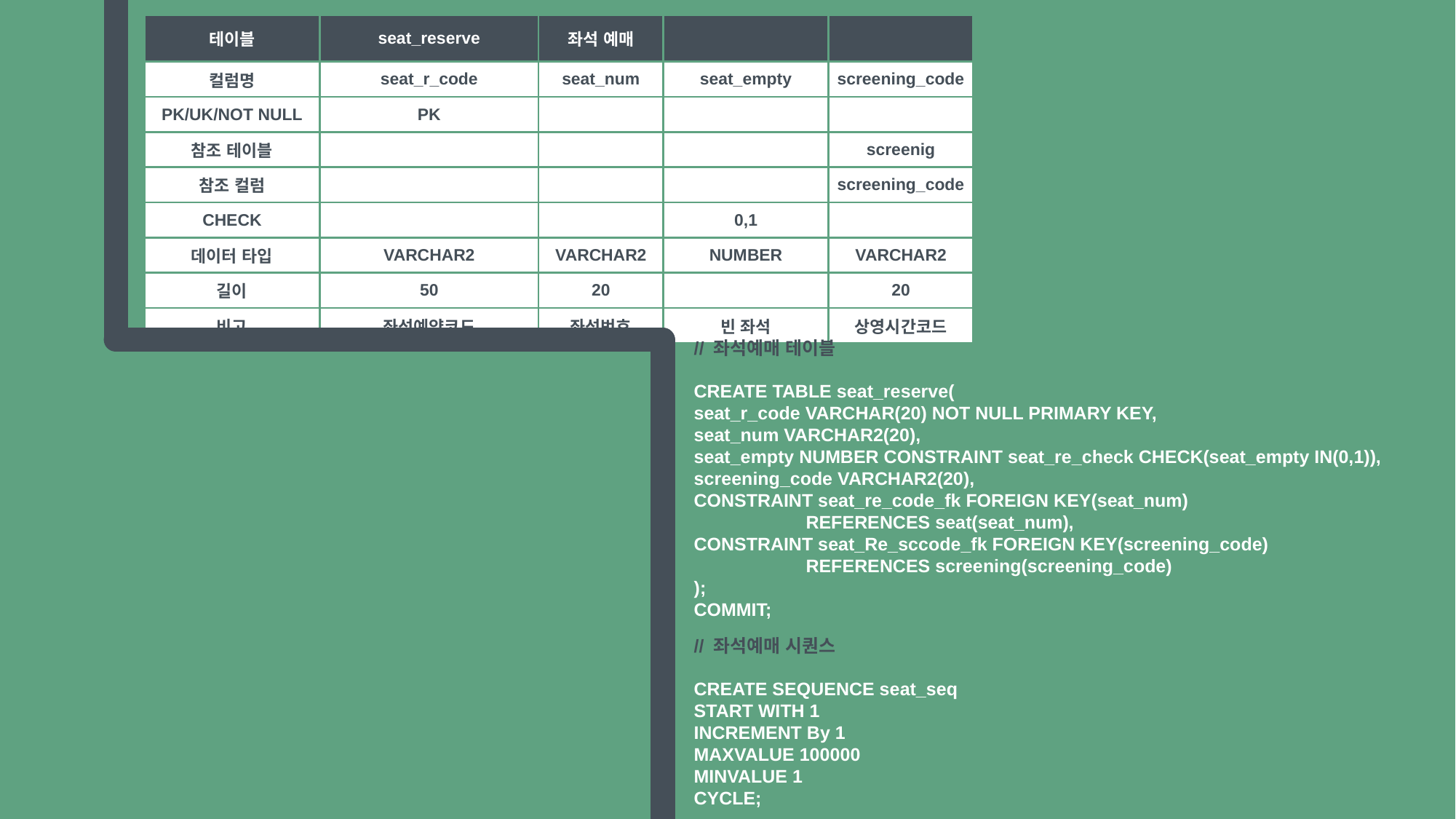

| 테이블 | seat\_reserve | 좌석 예매 |  |  |
| --- | --- | --- | --- | --- |
| 컬럼명 | seat\_r\_code | seat\_num | seat\_empty | screening\_code |
| PK/UK/NOT NULL | PK |  |  |  |
| 참조 테이블 |  |  |  | screenig |
| 참조 컬럼 |  |  |  | screening\_code |
| CHECK |  |  | 0,1 |  |
| 데이터 타입 | VARCHAR2 | VARCHAR2 | NUMBER | VARCHAR2 |
| 길이 | 50 | 20 |  | 20 |
| 비고 | 좌석예약코드 | 좌석번호 | 빈 좌석 | 상영시간코드 |
// 좌석예매 테이블

CREATE TABLE seat_reserve(
seat_r_code VARCHAR(20) NOT NULL PRIMARY KEY,
seat_num VARCHAR2(20),
seat_empty NUMBER CONSTRAINT seat_re_check CHECK(seat_empty IN(0,1)),
screening_code VARCHAR2(20),
CONSTRAINT seat_re_code_fk FOREIGN KEY(seat_num)
                      REFERENCES seat(seat_num),
CONSTRAINT seat_Re_sccode_fk FOREIGN KEY(screening_code)
                      REFERENCES screening(screening_code)
);
COMMIT;
// 좌석예매 시퀀스

CREATE SEQUENCE seat_seq
START WITH 1
INCREMENT By 1
MAXVALUE 100000
MINVALUE 1
CYCLE;